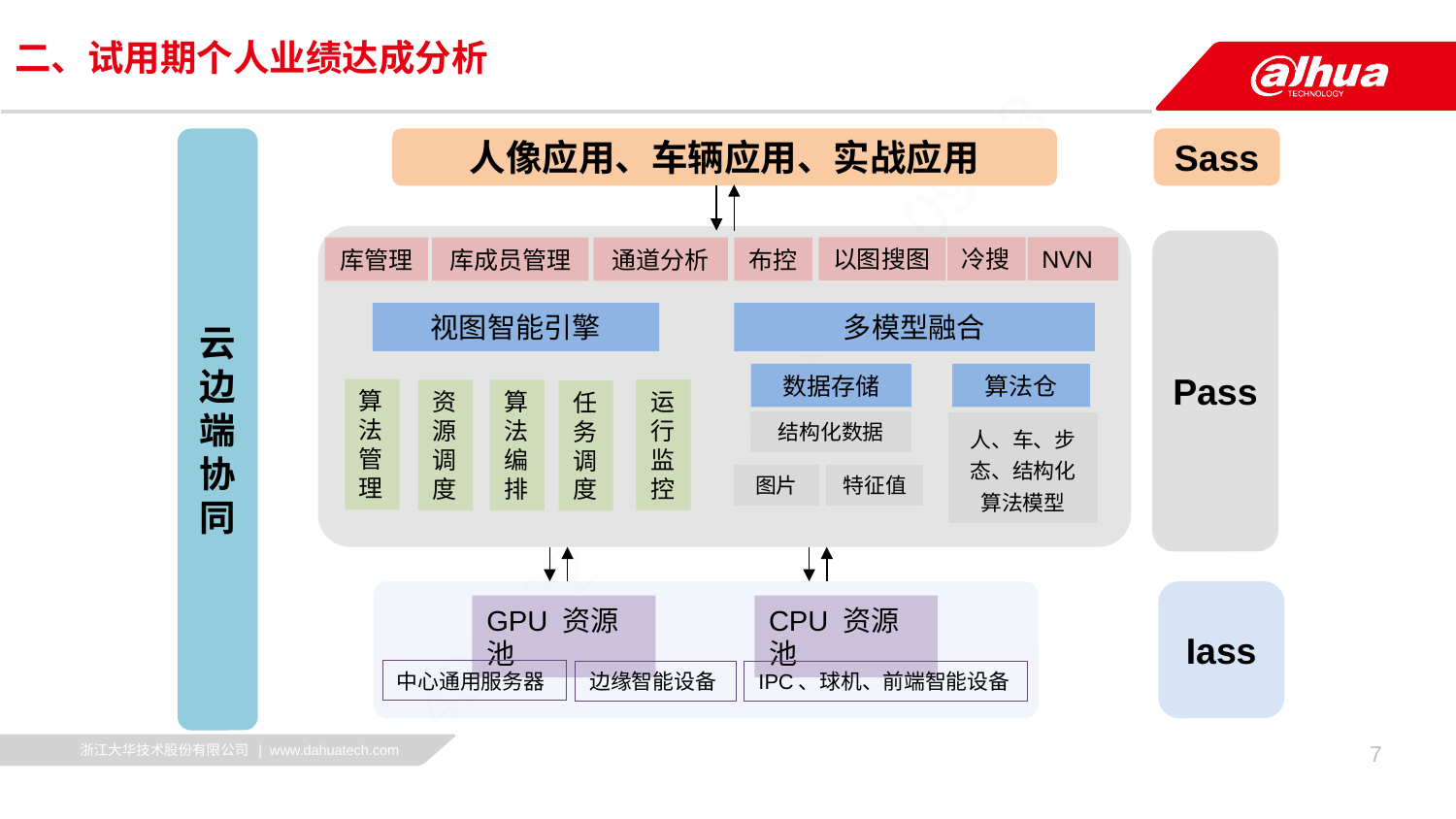

# 二、试用期个人业绩达成分析
云边端协同
人像应用、车辆应用、实战应用
Sass

冷搜
NVN
以图搜图
布控
库成员管理
通道分析
库管理
视图智能引擎
多模型融合
算法仓
数据存储
算法管理
运行监控
资源调度
算法编排
任务调度
结构化数据
人、车、步态、结构化
算法模型
图片
特征值
Pass

CPU 资源池
GPU 资源池
中心通用服务器
边缘智能设备
IPC、球机、前端智能设备
Iass